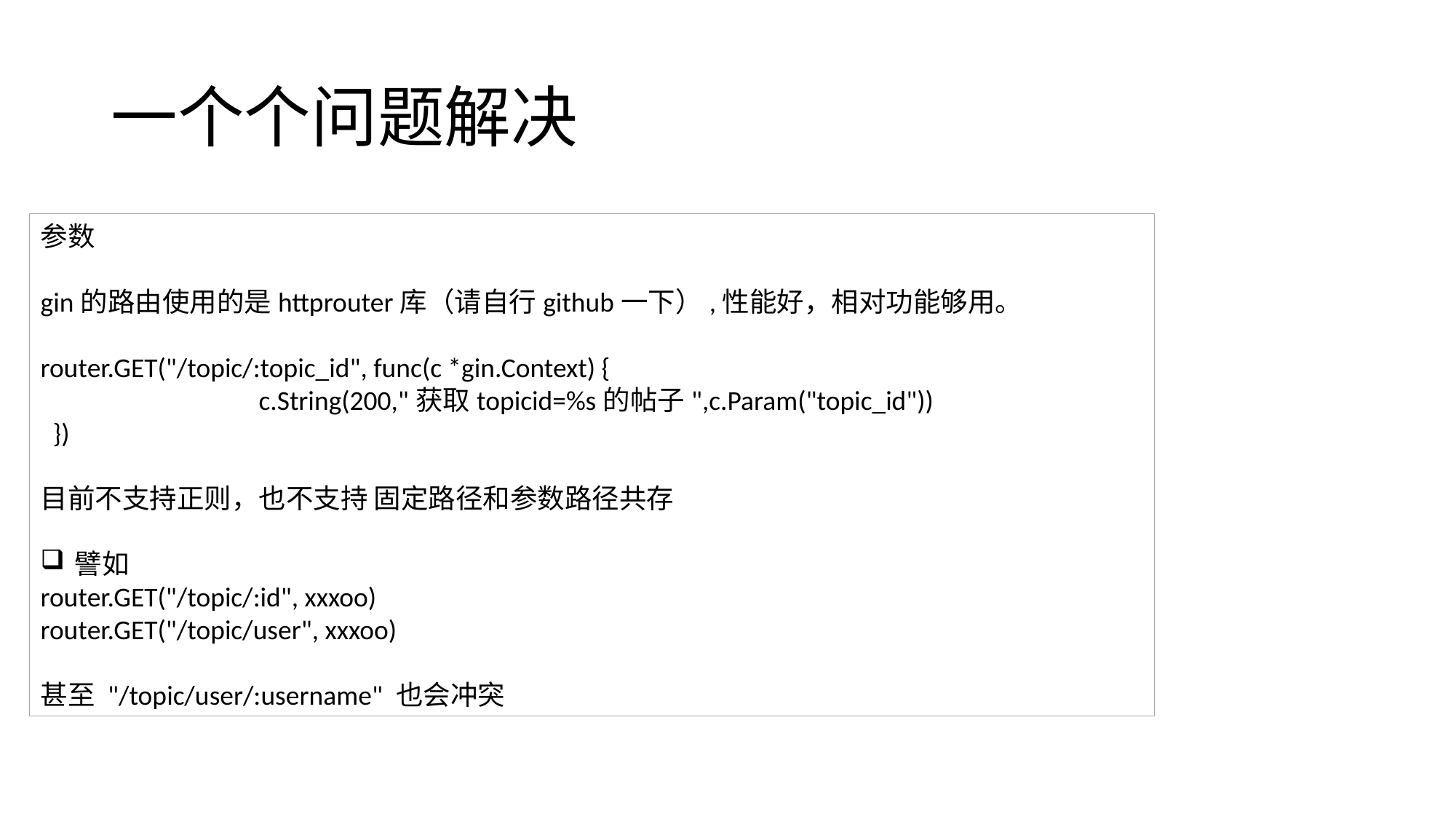

# 一个个问题解决
参数

gin的路由使用的是httprouter库（请自行github一下）,性能好，相对功能够用。

router.GET("/topic/:topic_id", func(c *gin.Context) {
		c.String(200,"获取topicid=%s的帖子",c.Param("topic_id"))
  })

目前不支持正则，也不支持 固定路径和参数路径共存

譬如
router.GET("/topic/:id", xxxoo)
router.GET("/topic/user", xxxoo)

甚至 "/topic/user/:username" 也会冲突